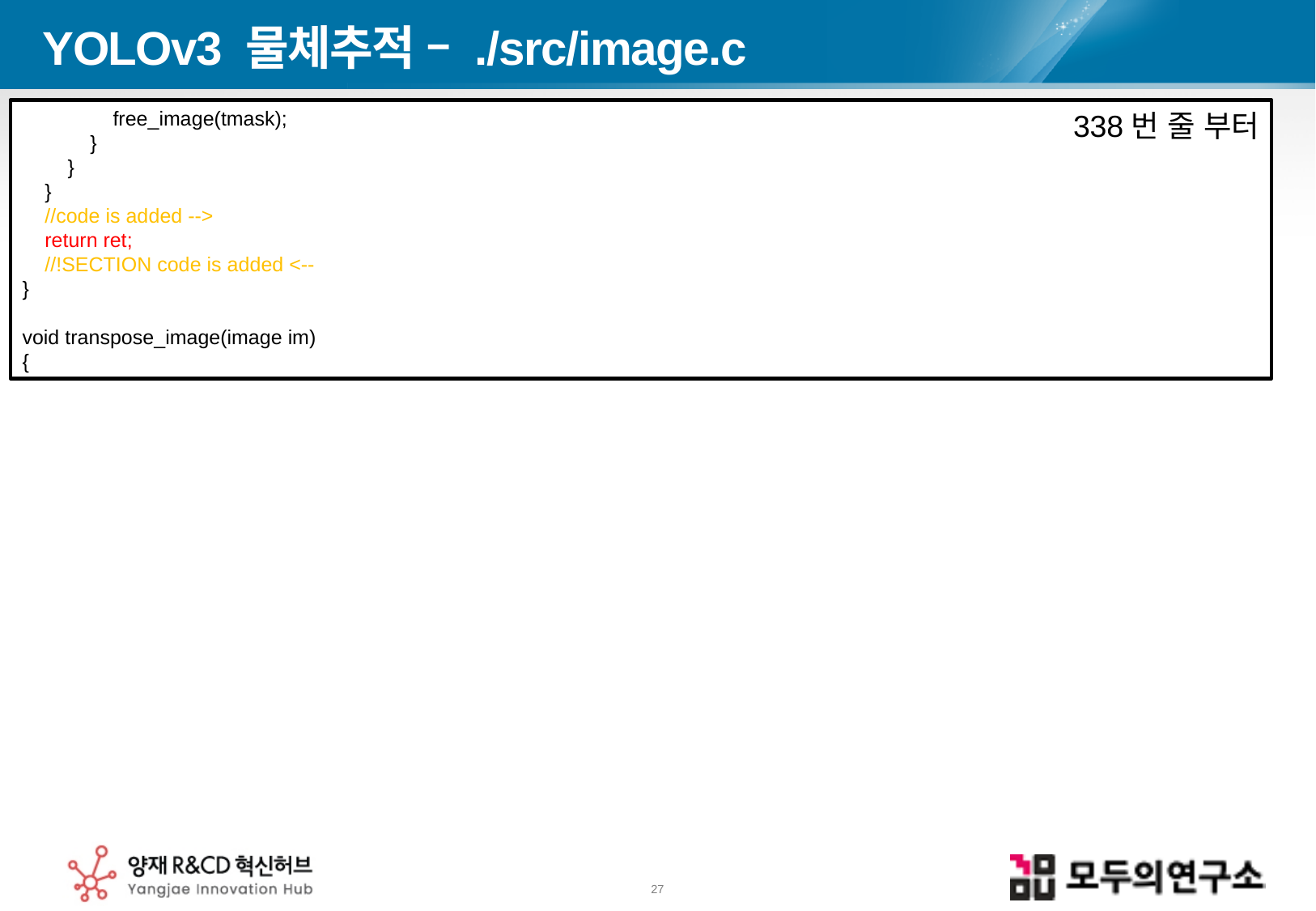

# YOLOv3 물체추적 – ./src/image.c
                free_image(tmask);
            }
        }
    }
    //code is added -->
    return ret;
    //!SECTION code is added <--
}

void transpose_image(image im)
{
338번 줄 부터